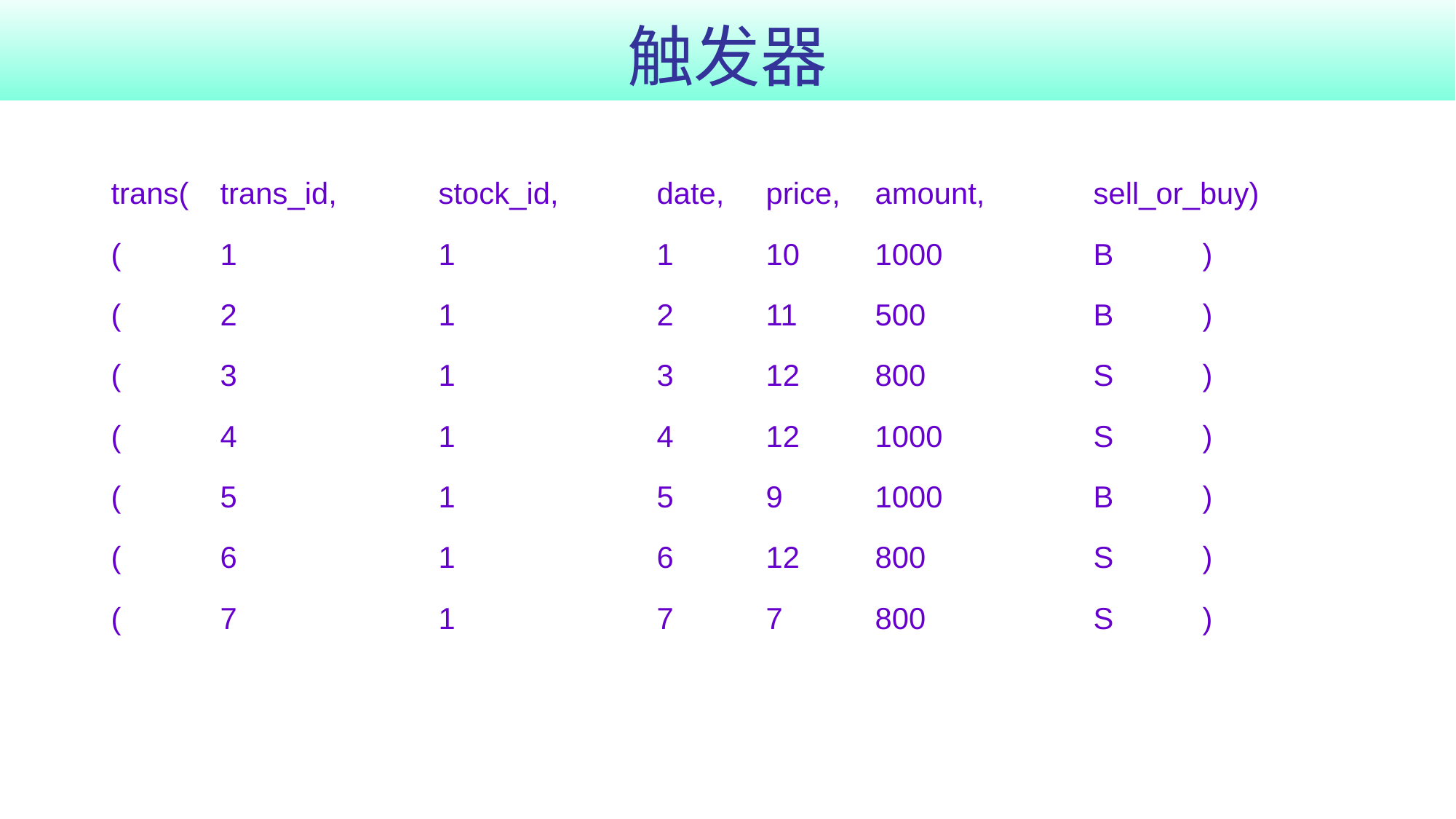

# 触发器
trans(	trans_id,	stock_id, 	date, 	price, 	amount, 	sell_or_buy)
(	1		1		1	10	1000		B	)
(	2		1		2	11	500		B	)
(	3		1		3	12	800		S	)
(	4		1		4	12	1000		S	)
(	5		1		5	9	1000		B	)
(	6		1		6	12	800		S	)
(	7		1		7	7	800		S	)